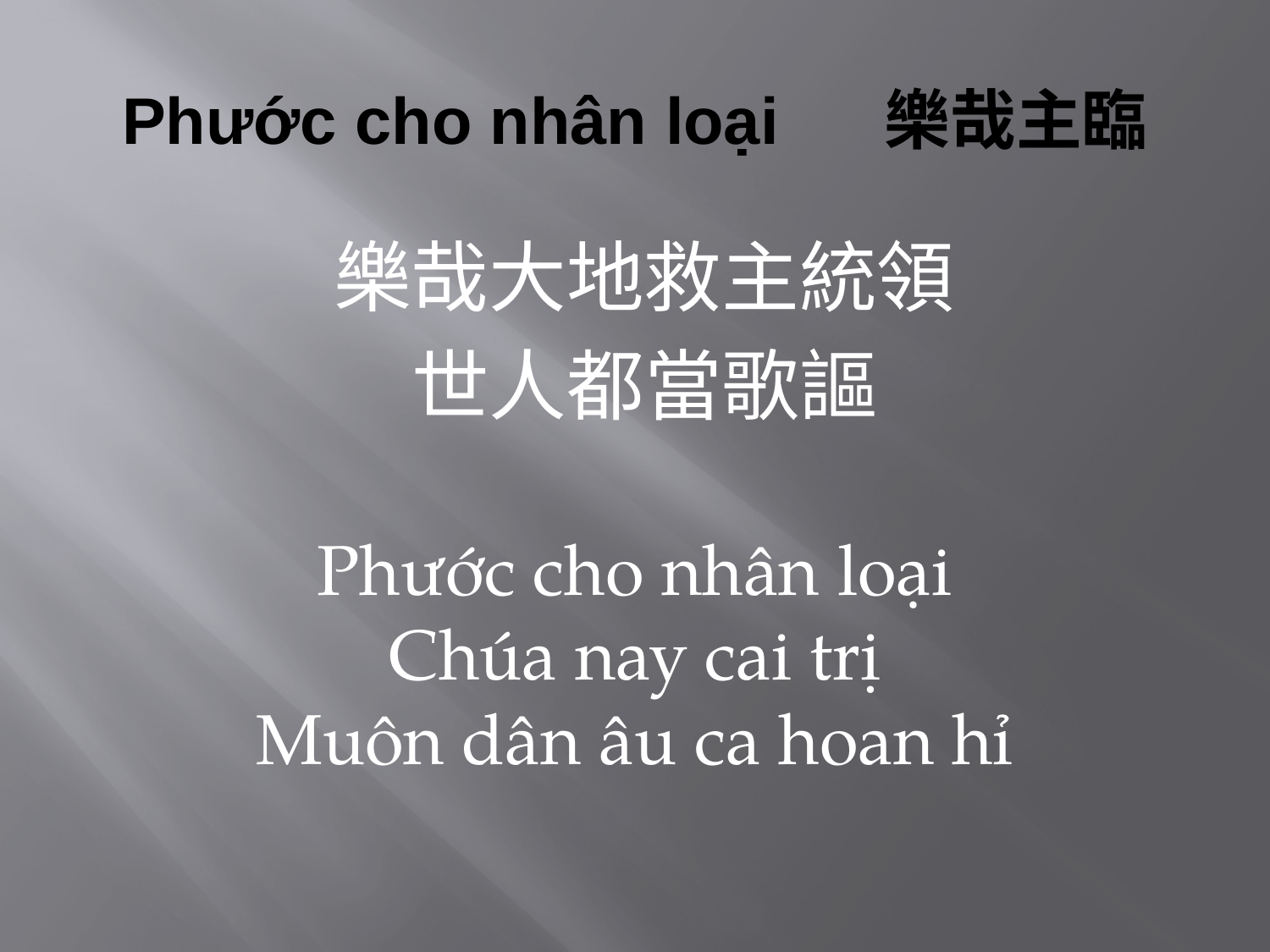

# Phước cho nhân loại     樂哉主臨
樂哉大地救主統領
世人都當歌謳
Phước cho nhân loại
Chúa nay cai trị
Muôn dân âu ca hoan hỉ